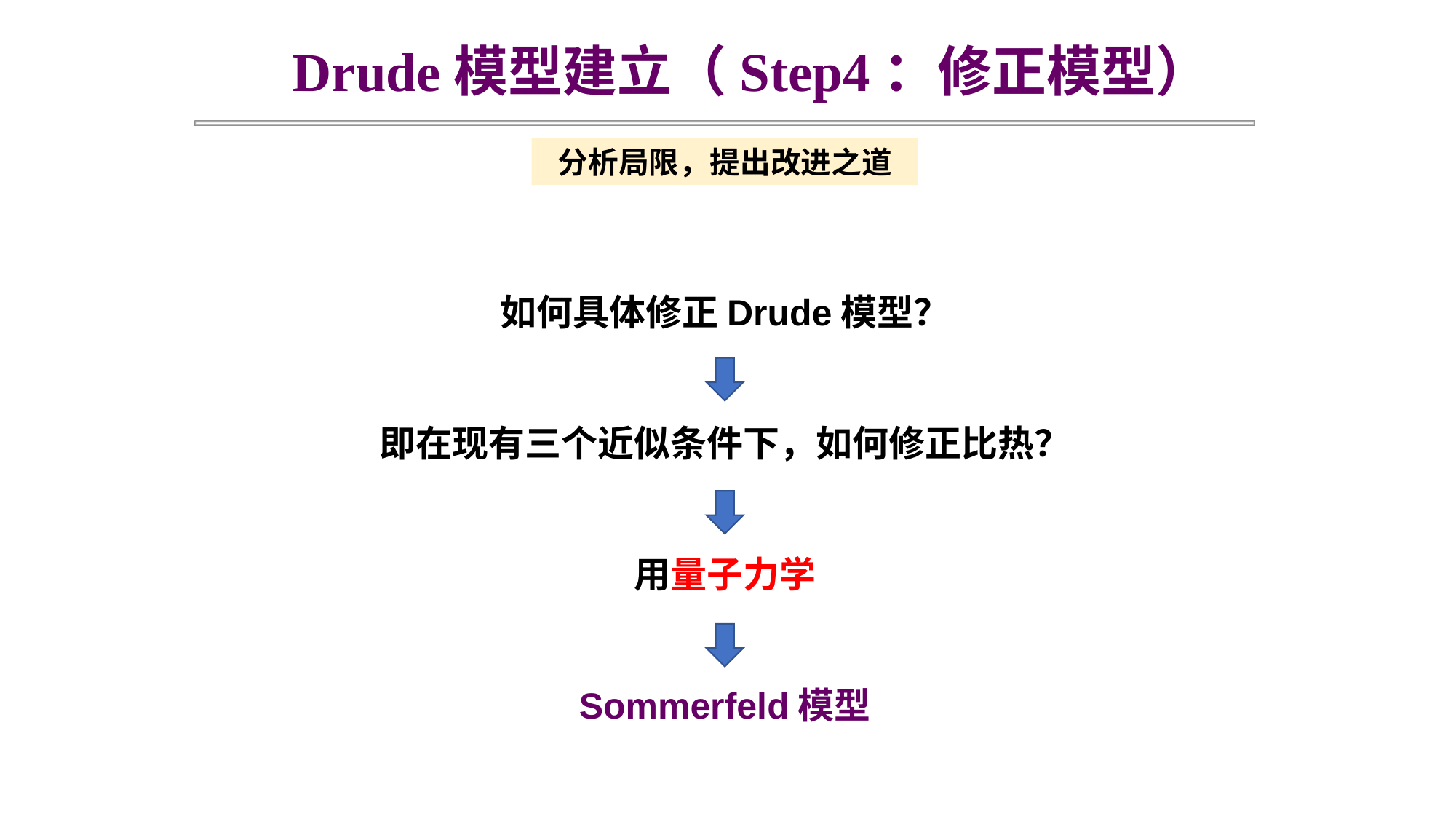

Drude模型建立（Step4：修正模型）

分析局限，提出改进之道
如何具体修正Drude模型？

即在现有三个近似条件下，如何修正比热？

用量子力学

Sommerfeld模型